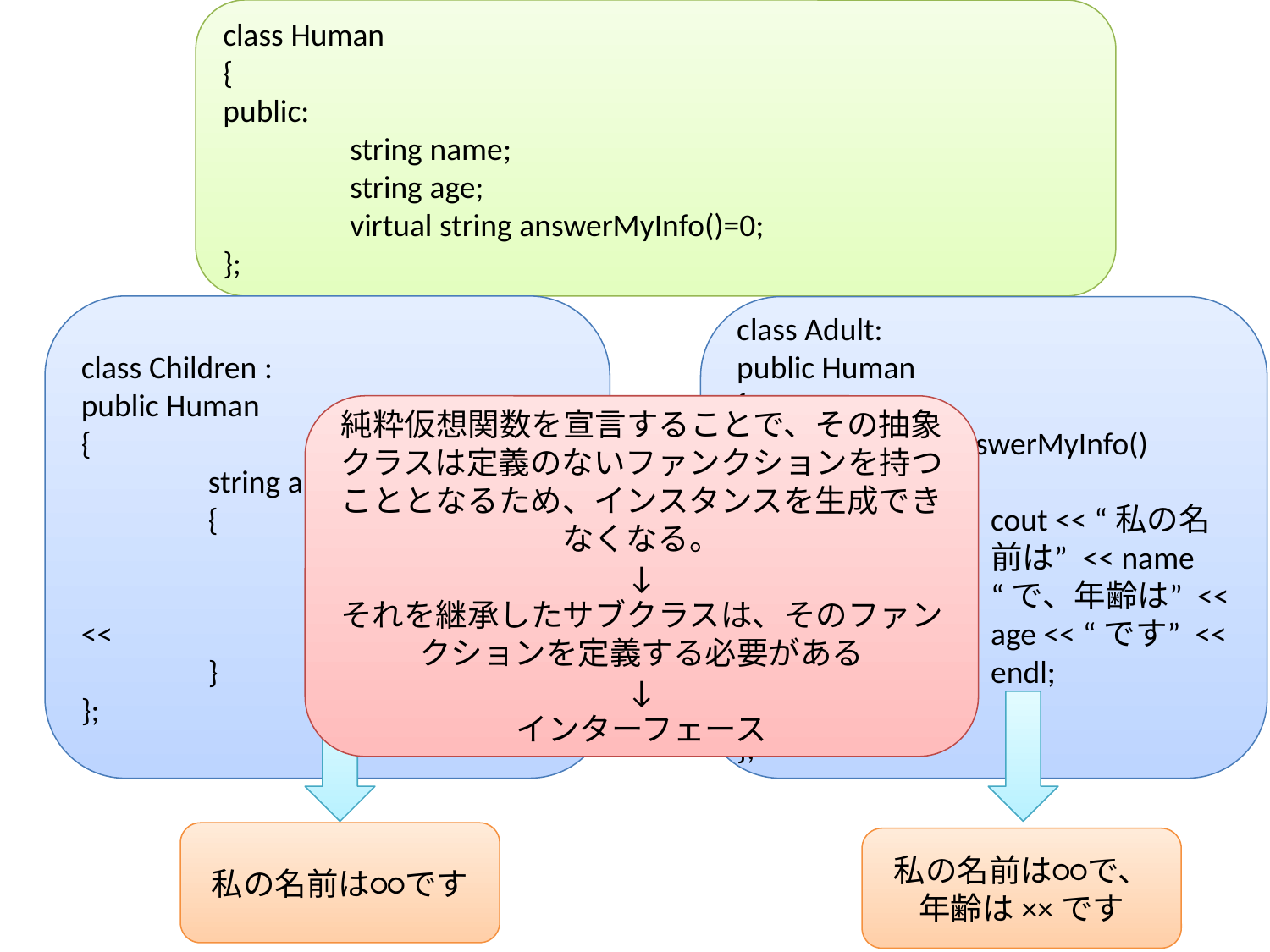

class Human
{
public:
	string name;
	string age;
	virtual string answerMyInfo()=0;
};
class Children :
public Human
{
	string ansewerMyInfo()
	{
		cout << “私の名		前は” << name << 		“です” << endl;
	}
};
class Adult:
public Human
{
	string answerMyInfo()
	{
		cout << “私の名		前は” << name << 		“で、年齢は” << 		age << “です” << 		endl;
	}
};
純粋仮想関数を宣言することで、その抽象クラスは定義のないファンクションを持つこととなるため、インスタンスを生成できなくなる。
↓
それを継承したサブクラスは、そのファンクションを定義する必要がある
↓
インターフェース

私の名前は○○です
私の名前は○○で、年齢は××です